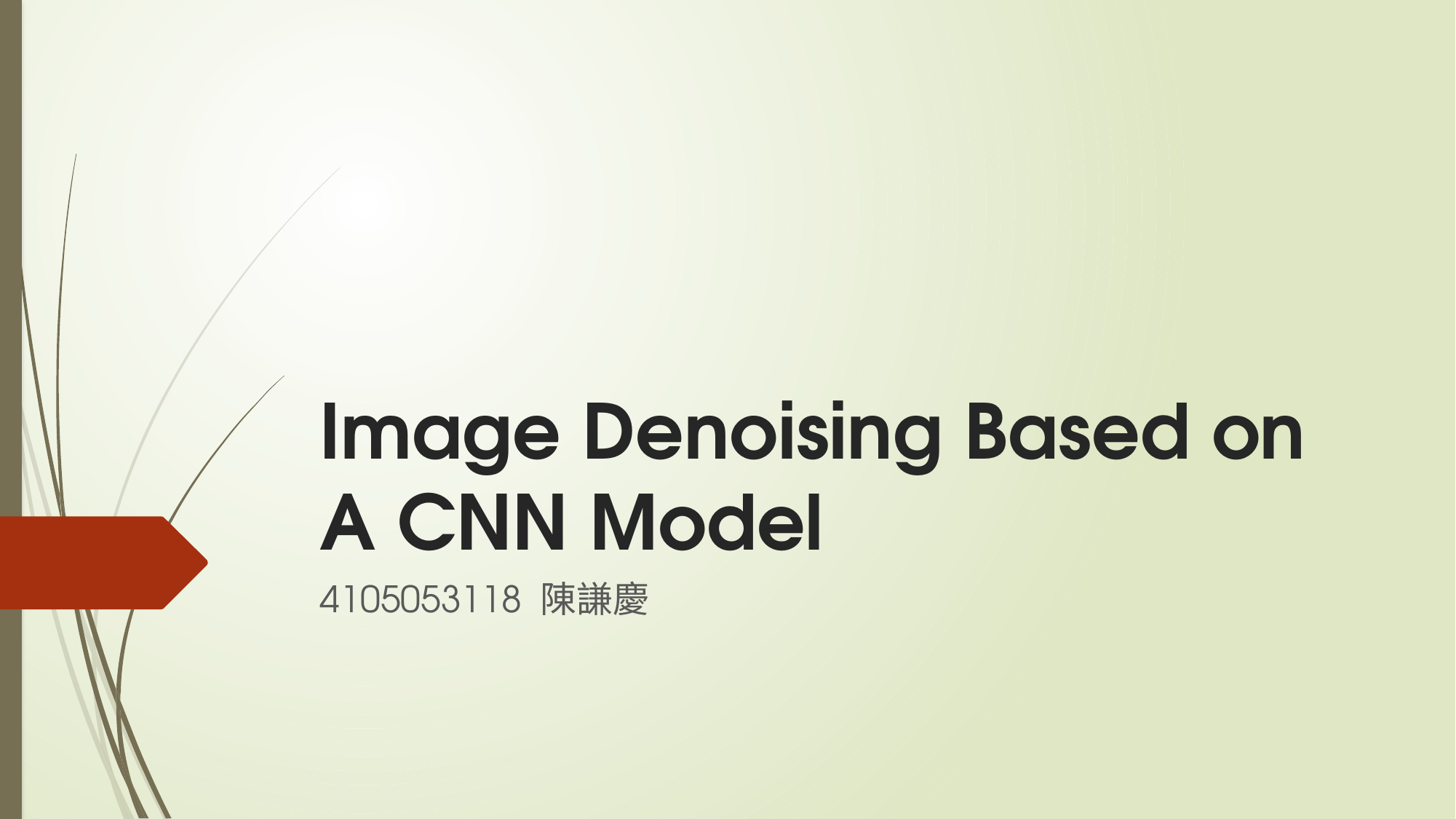

# Image Denoising Based on A CNN Model
4105053118 陳謙慶